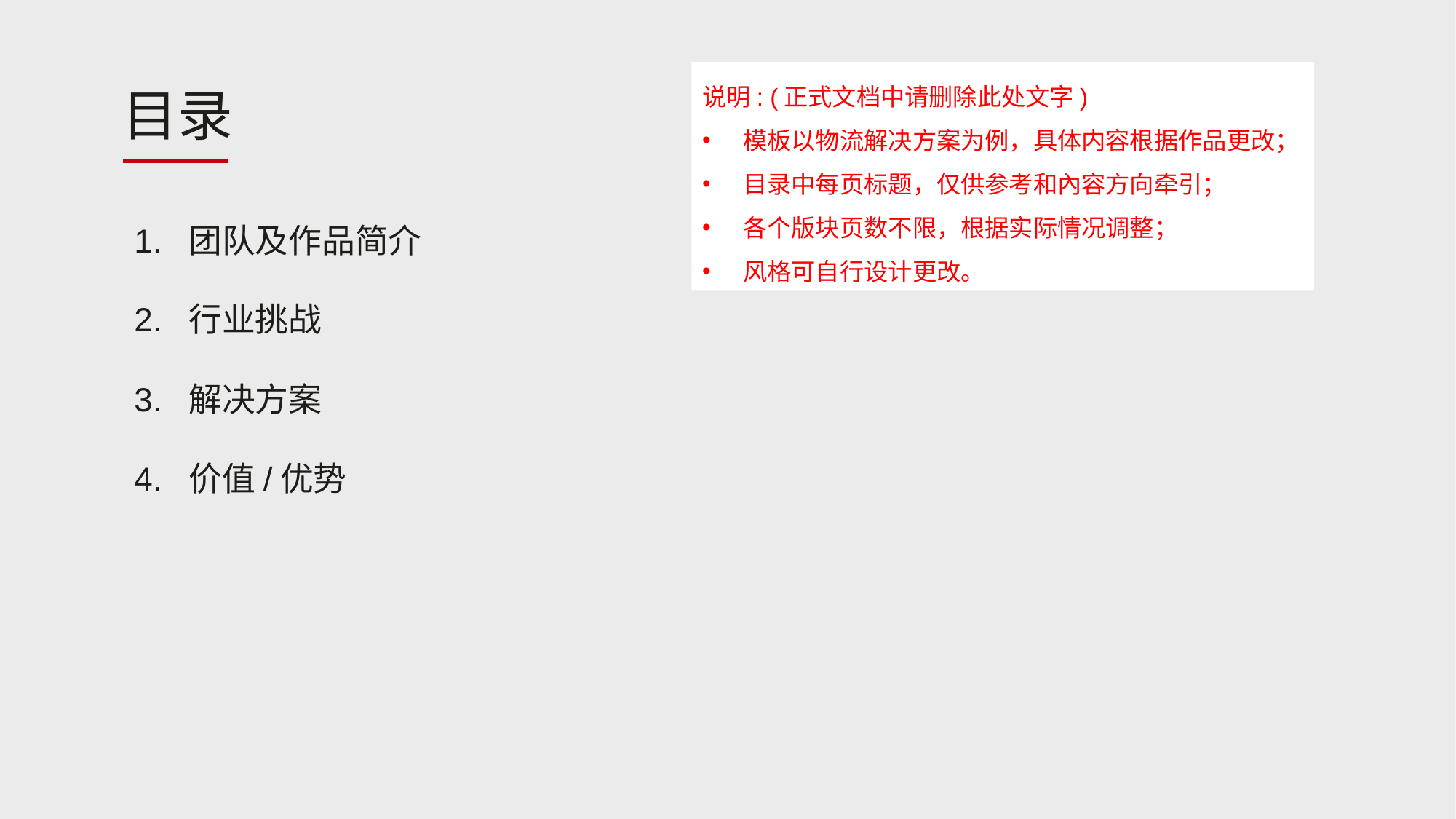

说明: (正式文档中请删除此处文字)
模板以物流解决方案为例，具体内容根据作品更改；
目录中每页标题，仅供参考和內容方向牵引；
各个版块页数不限，根据实际情况调整；
风格可自行设计更改。
团队及作品简介
行业挑战
解决方案
价值/优势